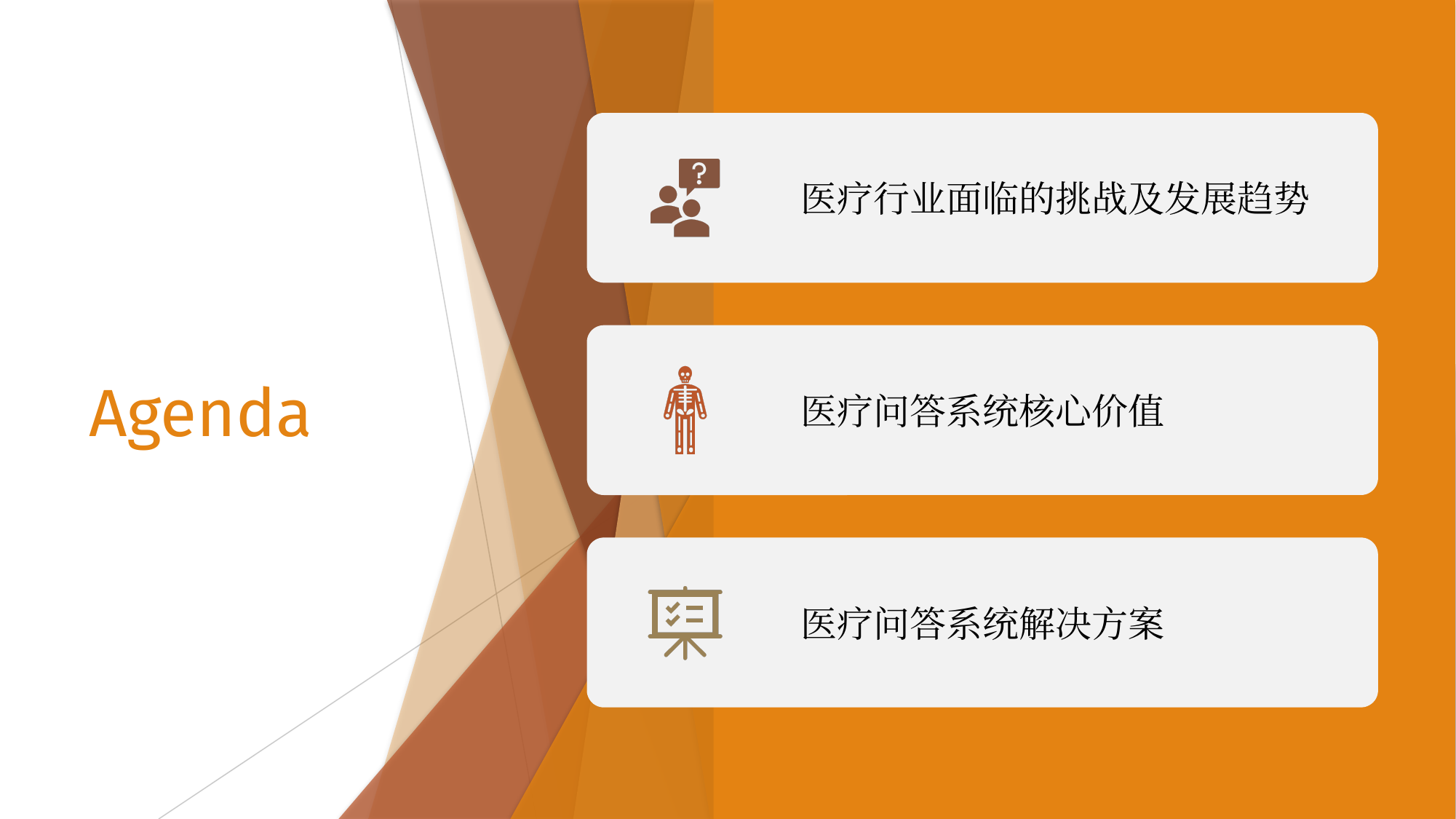

医疗行业面临的挑战及发展趋势
医疗问答系统核心价值
医疗问答系统解决方案
# Agenda